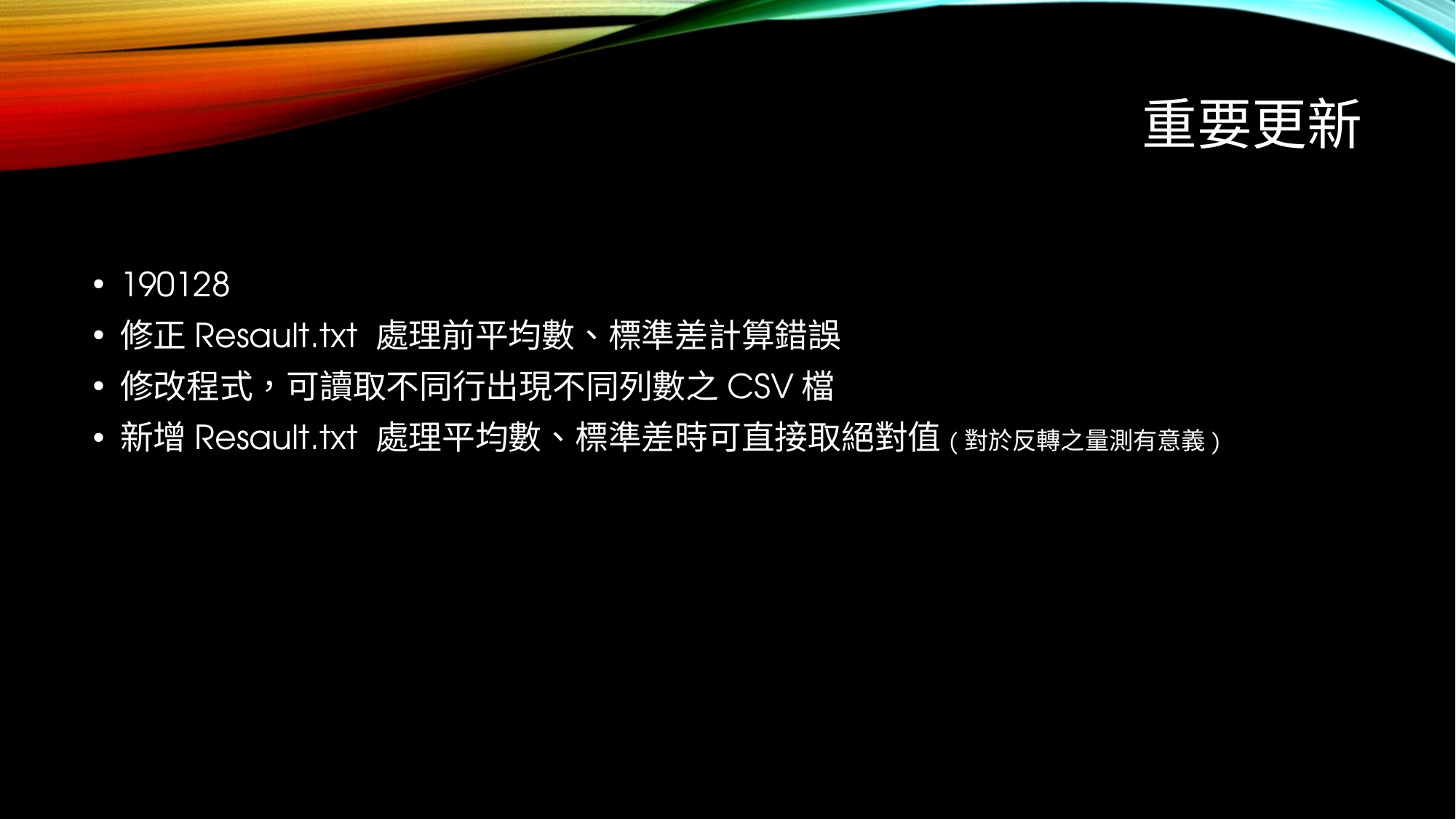

# 重要更新
190128
修正Resault.txt 處理前平均數、標準差計算錯誤
修改程式，可讀取不同行出現不同列數之CSV檔
新增Resault.txt 處理平均數、標準差時可直接取絕對值(對於反轉之量測有意義)